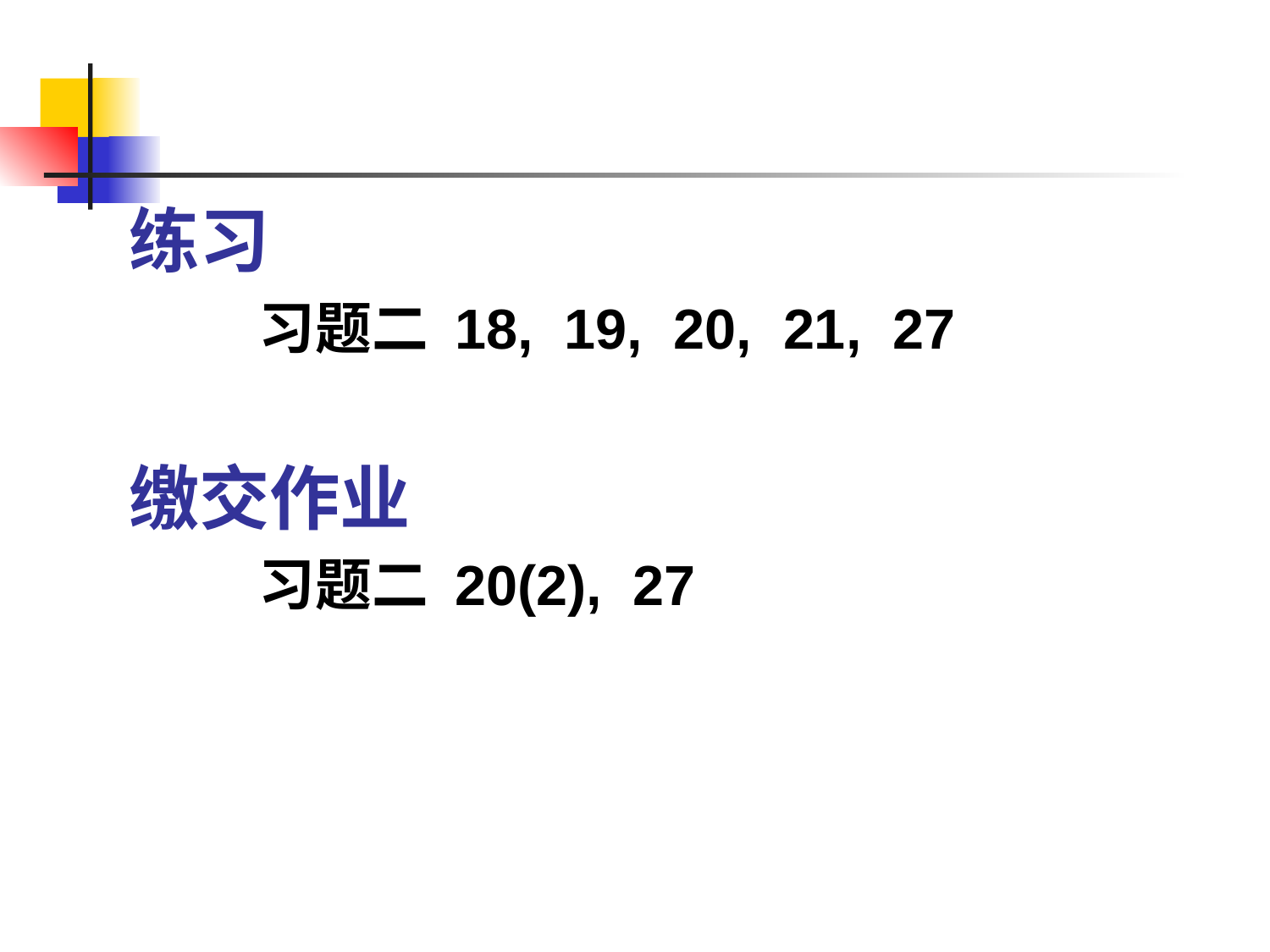

练习
         习题二 18,  19,  20,  21,  27

缴交作业
         习题二 20(2),  27